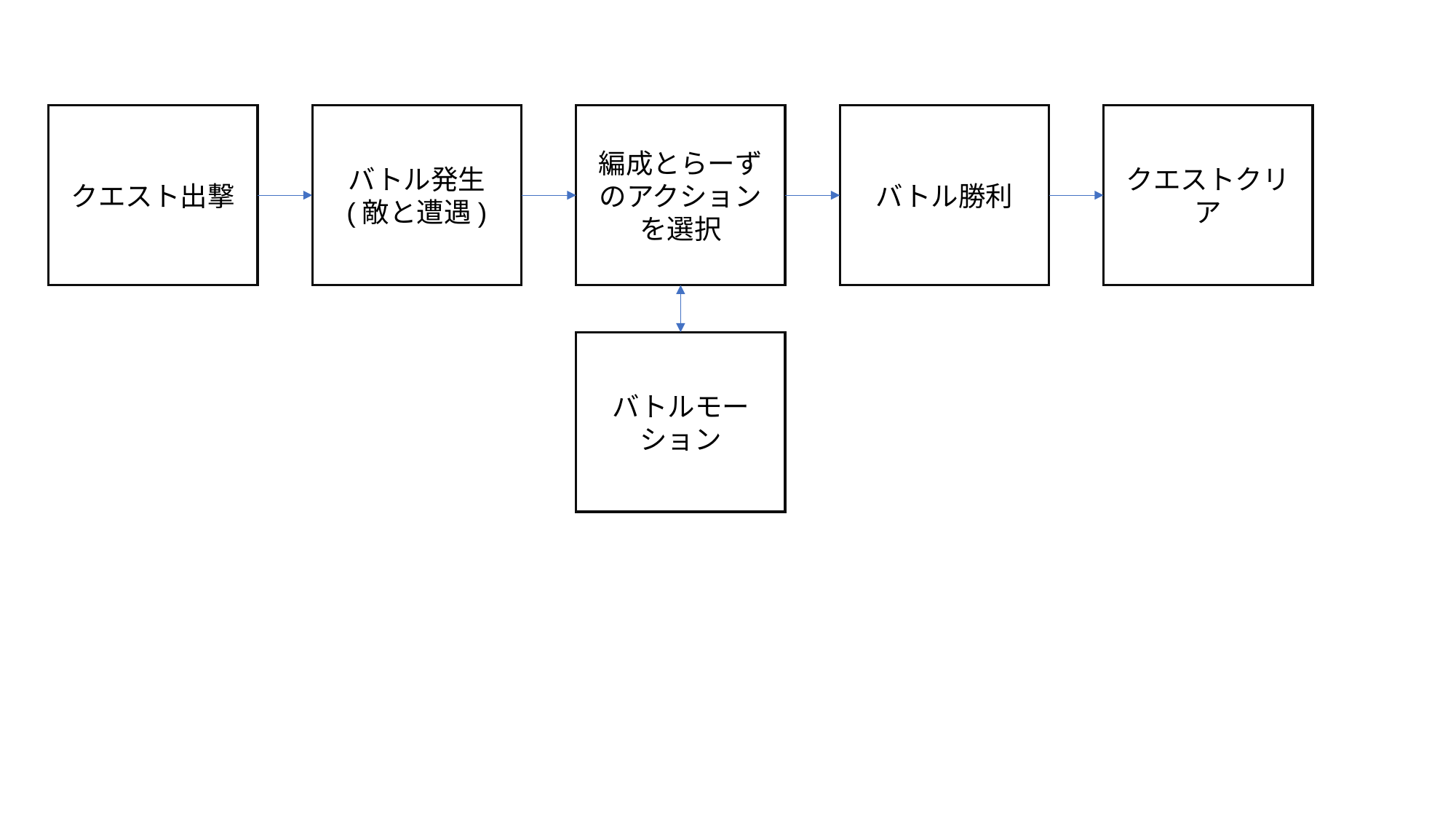

クエスト出撃
バトル発生
(敵と遭遇)
編成とらーずのアクションを選択
バトル勝利
クエストクリア
バトルモーション